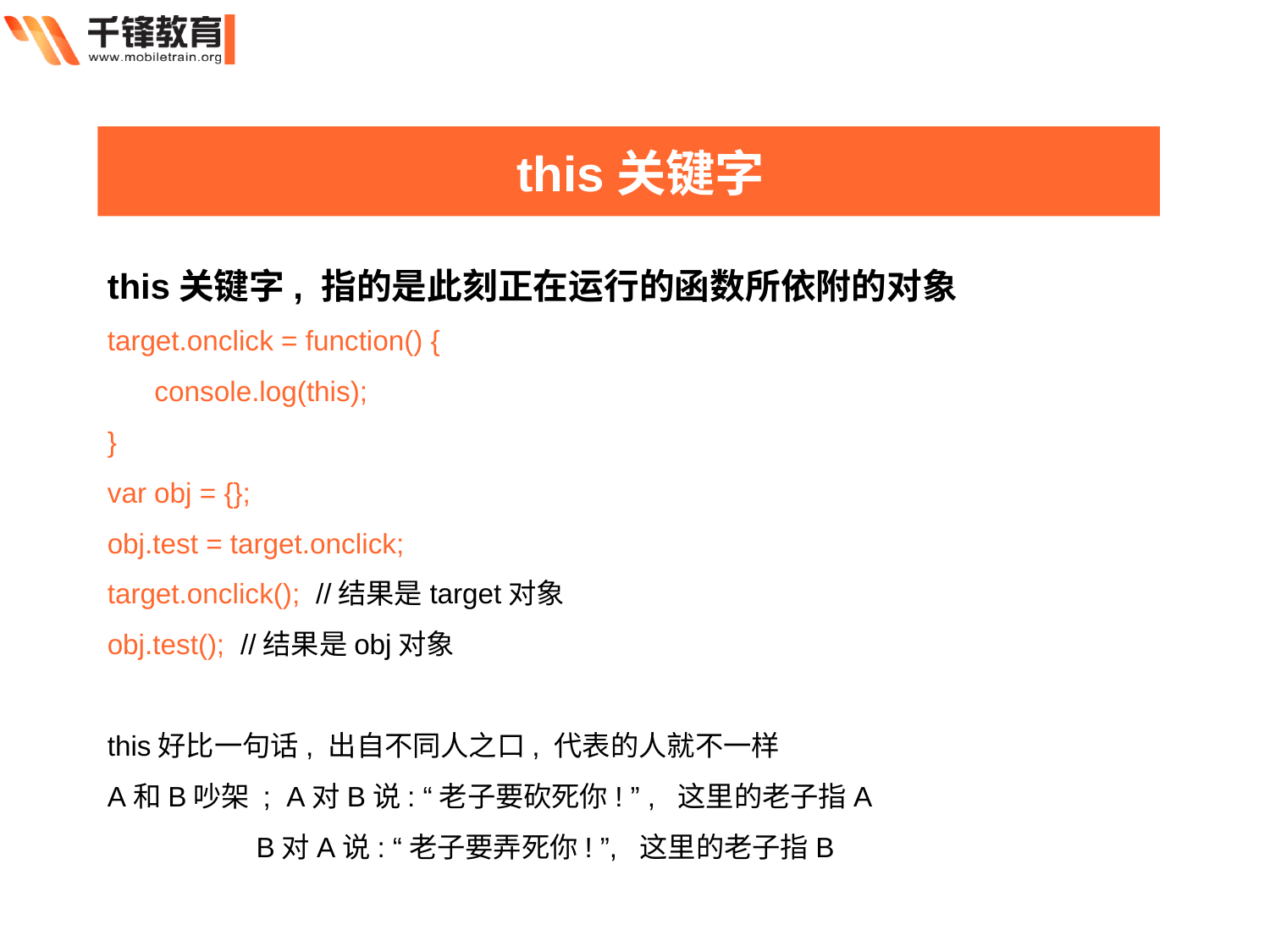

this关键字
this关键字, 指的是此刻正在运行的函数所依附的对象
target.onclick = function() {
      console.log(this);
}
var obj = {};
obj.test = target.onclick;
target.onclick();  //结果是target对象
obj.test();  //结果是obj对象

this好比一句话, 出自不同人之口, 代表的人就不一样
A和B吵架 ;  A对B说: “老子要砍死你! ” ,  这里的老子指A
                   B对A说: “老子要弄死你! ”,  这里的老子指B